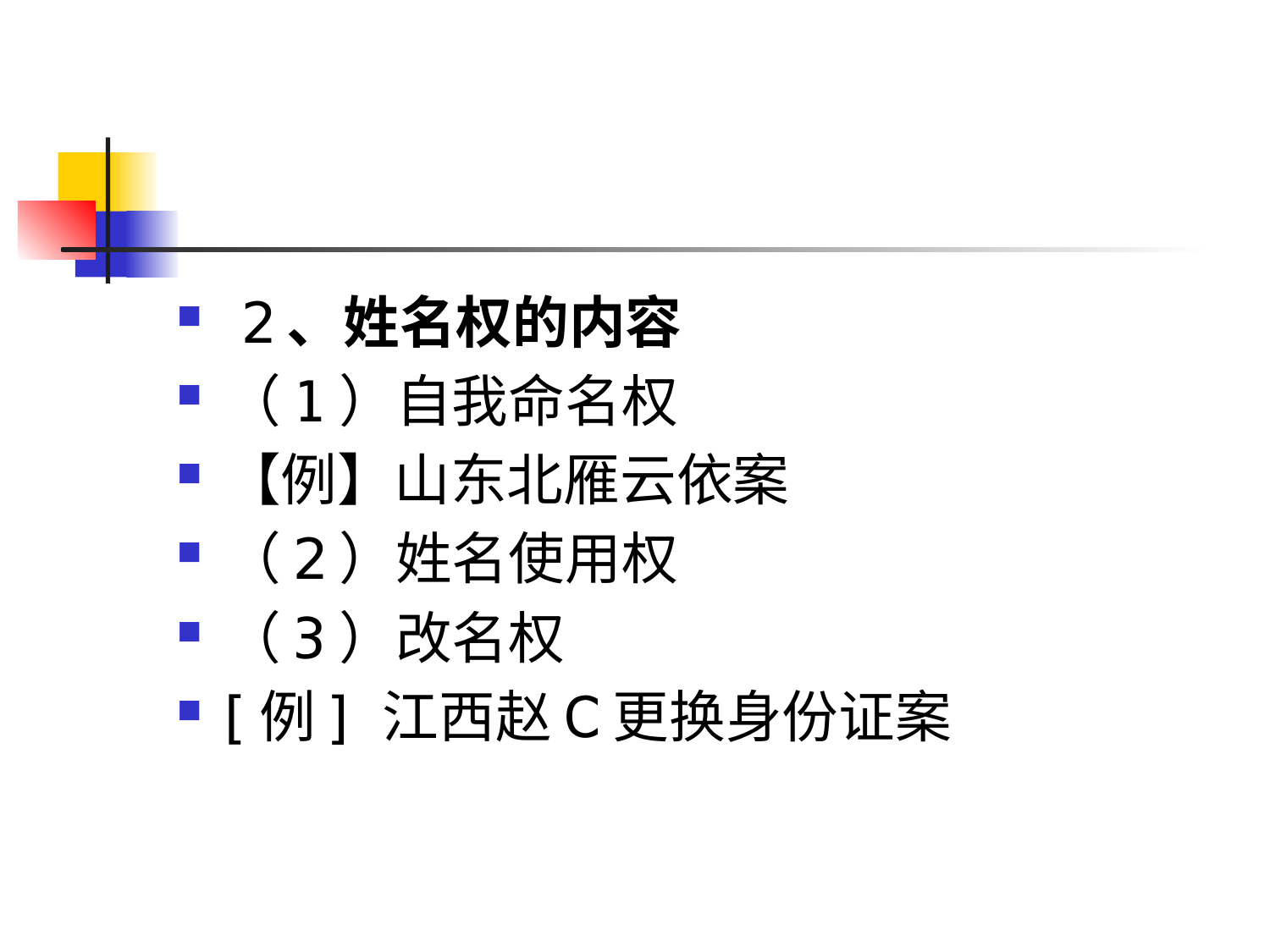

#
 2、姓名权的内容
（1）自我命名权
【例】山东北雁云依案
（2）姓名使用权
（3）改名权
[例] 江西赵C更换身份证案